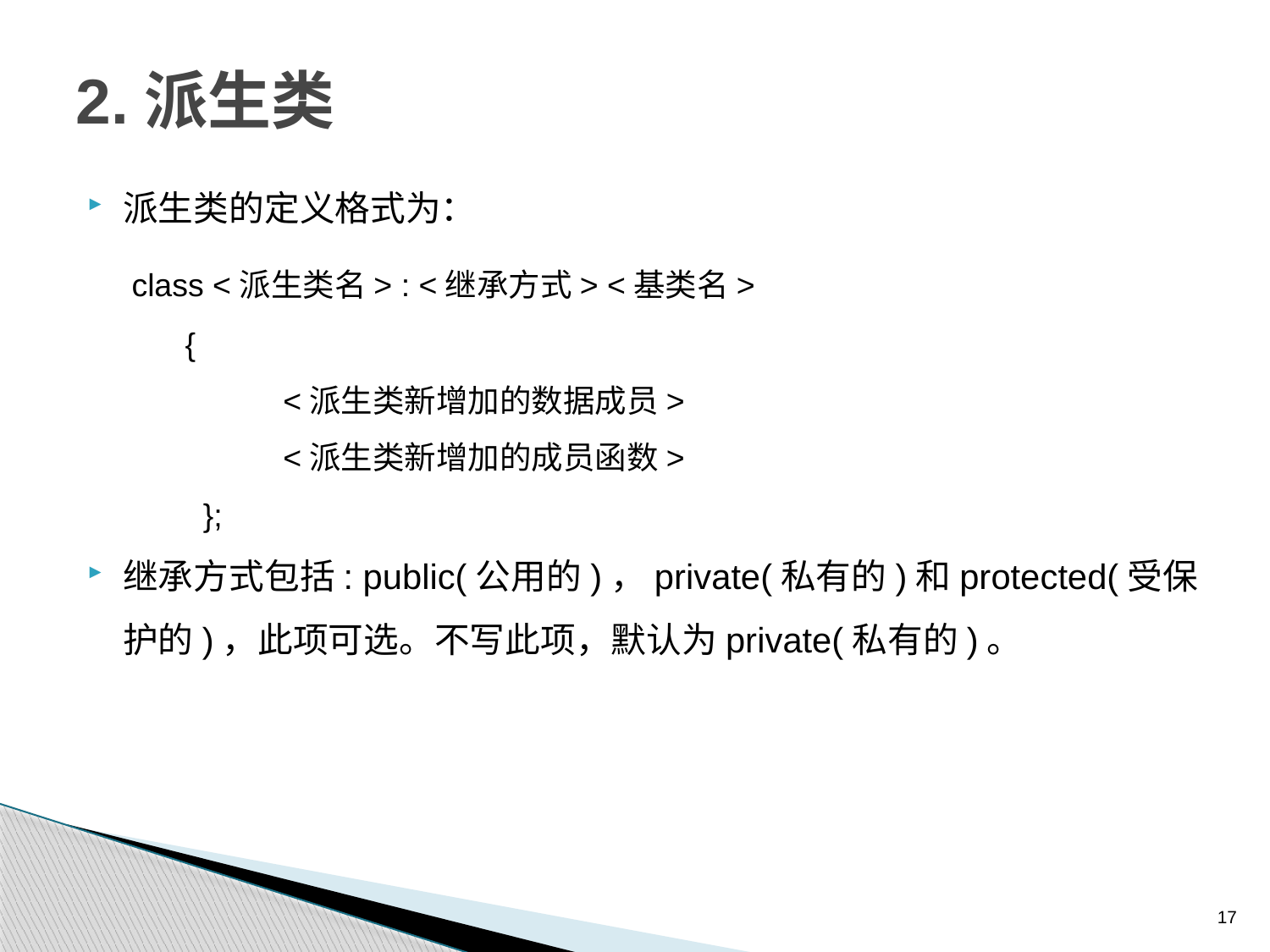

# 2.派生类
派生类的定义格式为：
	 class <派生类名> : <继承方式> <基类名>
           {
                      <派生类新增加的数据成员>
                      <派生类新增加的成员函数>
             };
继承方式包括: public(公用的)，private(私有的)和protected(受保护的)，此项可选。不写此项，默认为private(私有的)。

17